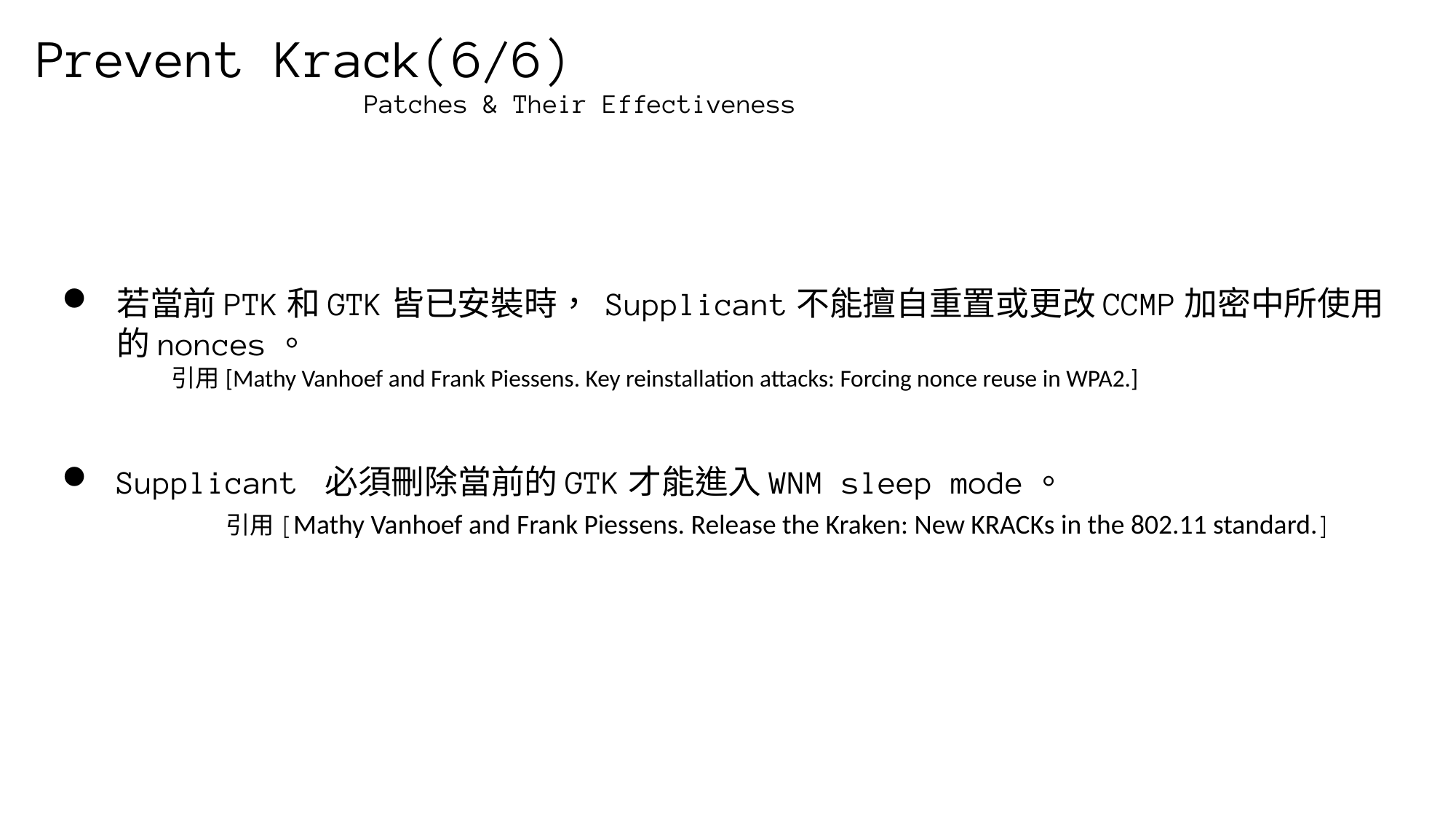

Prevent Krack(6/6)
			Patches & Their Effectiveness
若當前PTK和GTK皆已安裝時， Supplicant不能擅自重置或更改CCMP加密中所使用的nonces。
	引用[Mathy Vanhoef and Frank Piessens. Key reinstallation attacks: Forcing nonce reuse in WPA2.]

Supplicant 必須刪除當前的GTK才能進入WNM sleep mode。
	引用[Mathy Vanhoef and Frank Piessens. Release the Kraken: New KRACKs in the 802.11 standard.]